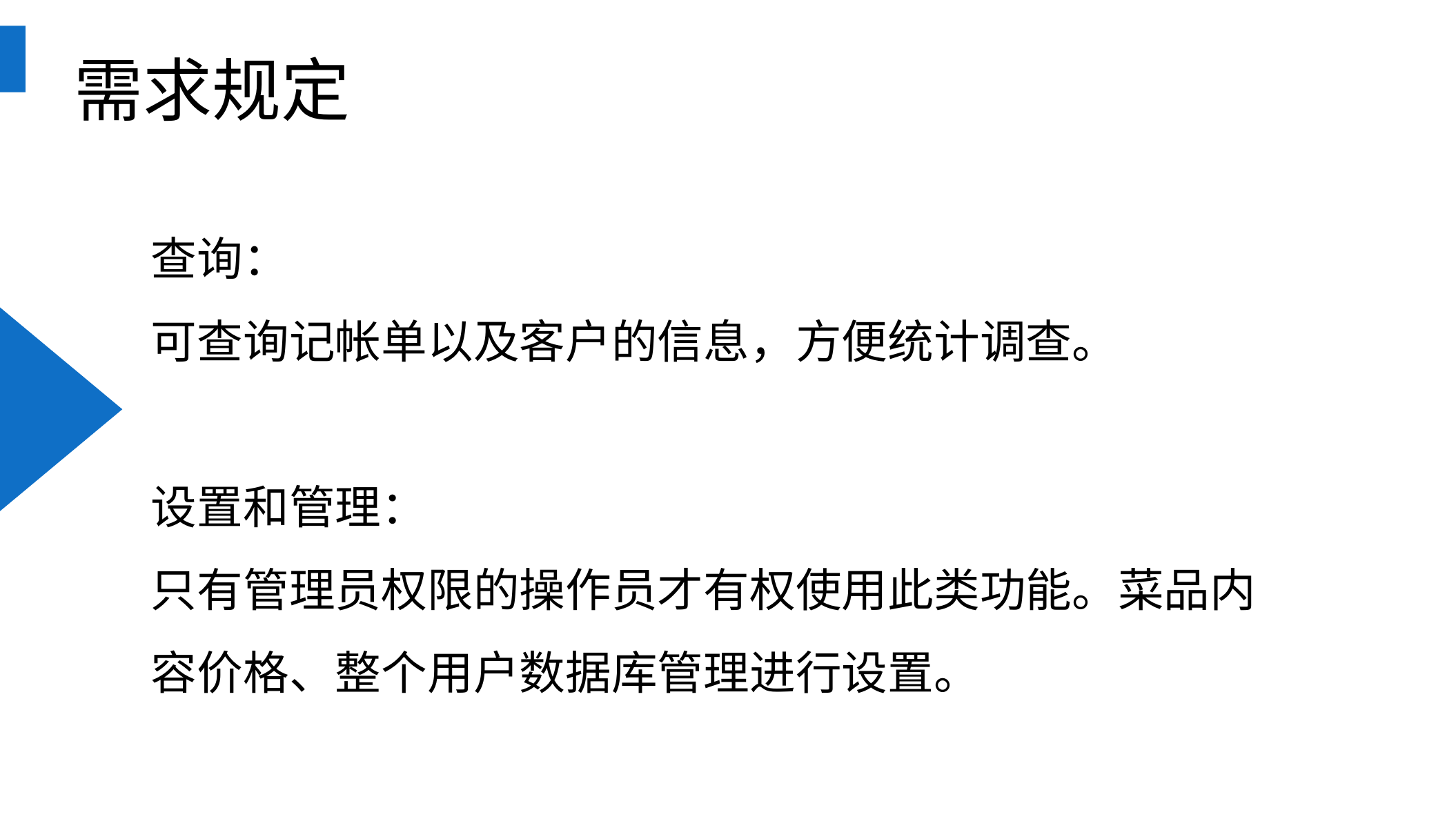

需求规定
查询：
可查询记帐单以及客户的信息，方便统计调查。

设置和管理：
只有管理员权限的操作员才有权使用此类功能。菜品内容价格、整个用户数据库管理进行设置。